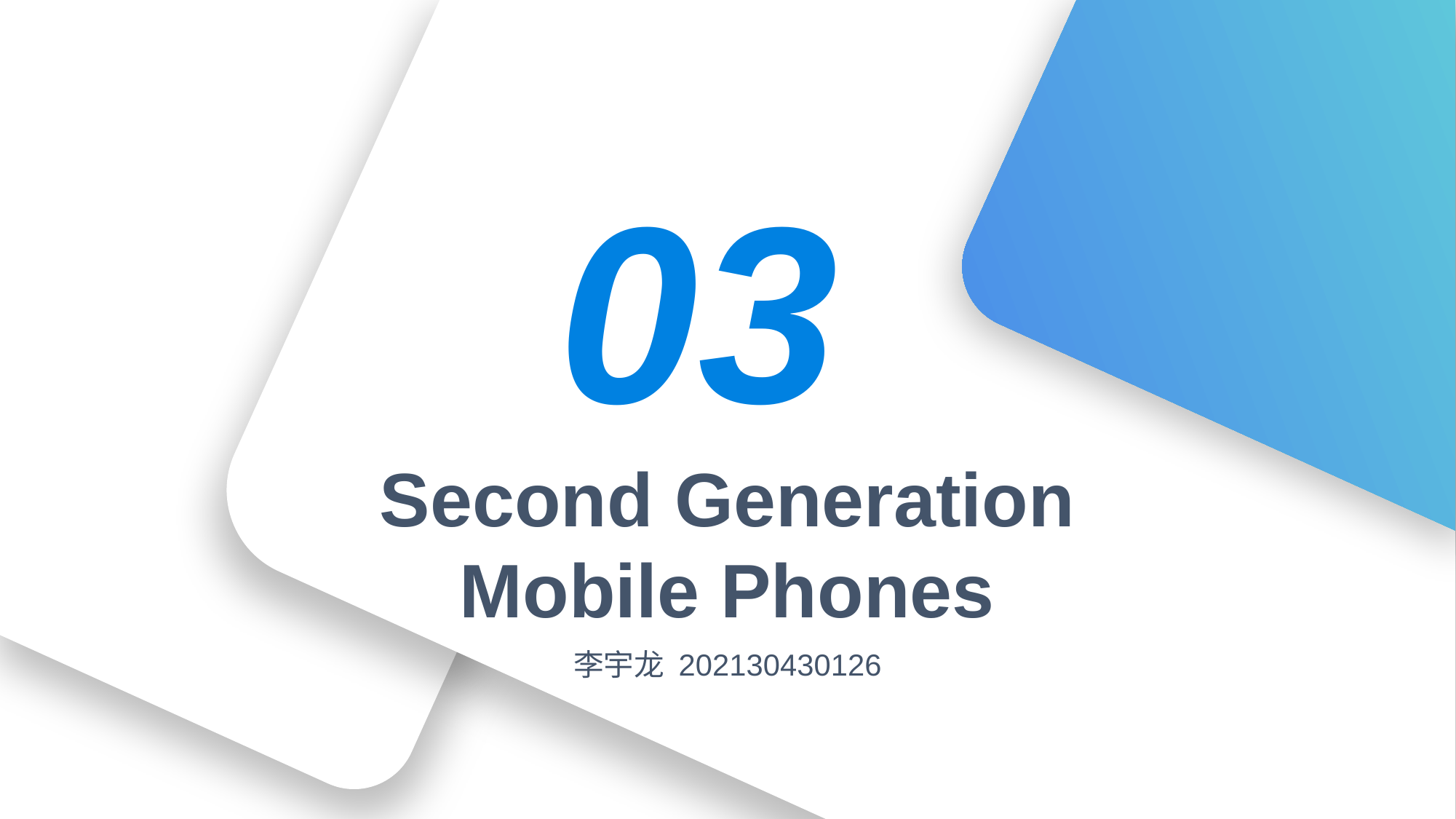

03
Second Generation Mobile Phones
李宇龙 202130430126